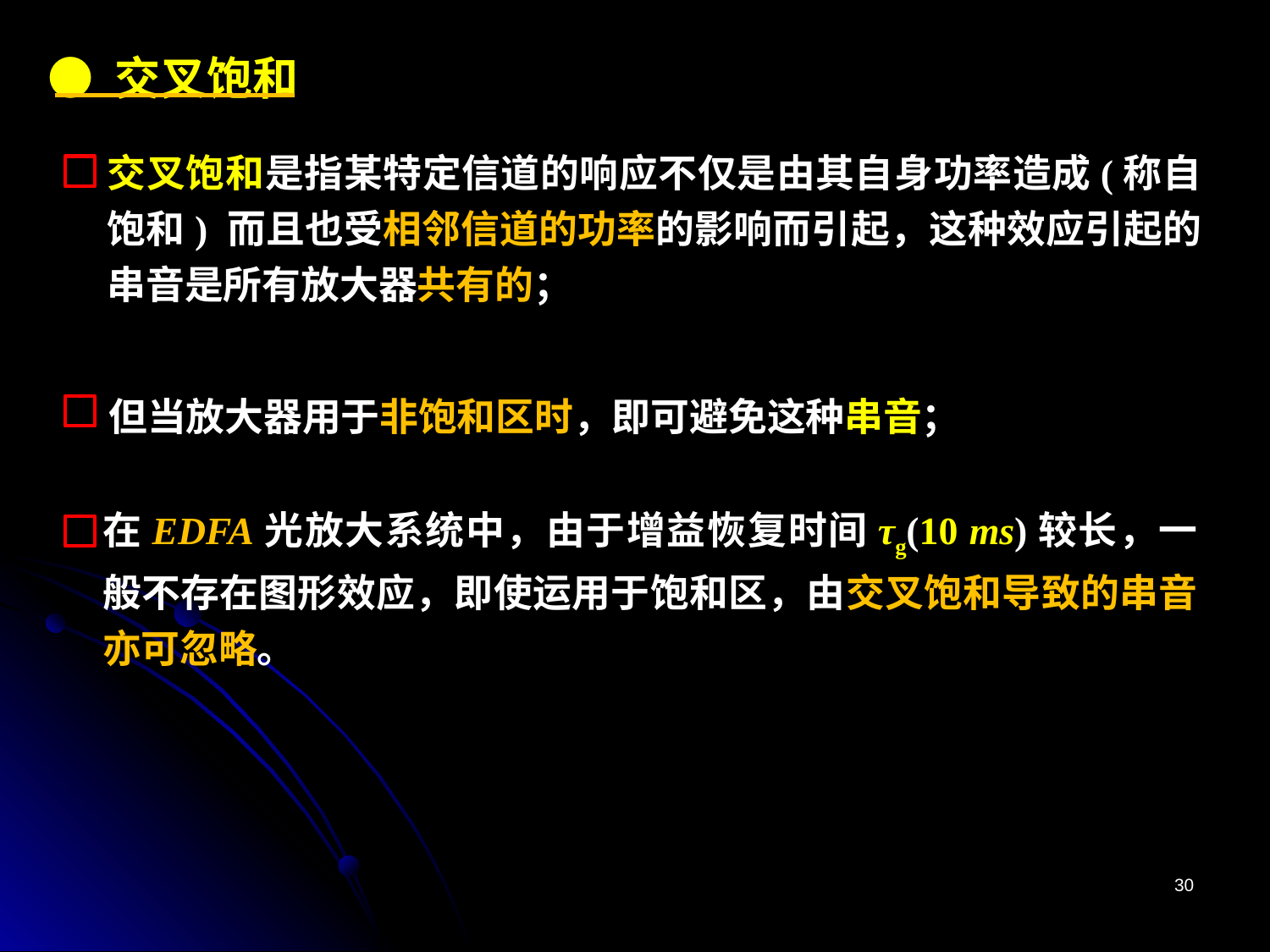

● 交叉饱和
交叉饱和是指某特定信道的响应不仅是由其自身功率造成(称自饱和) 而且也受相邻信道的功率的影响而引起，这种效应引起的串音是所有放大器共有的；

但当放大器用于非饱和区时，即可避免这种串音；

在EDFA光放大系统中，由于增益恢复时间τg(10 ms)较长，一般不存在图形效应，即使运用于饱和区，由交叉饱和导致的串音亦可忽略。

30